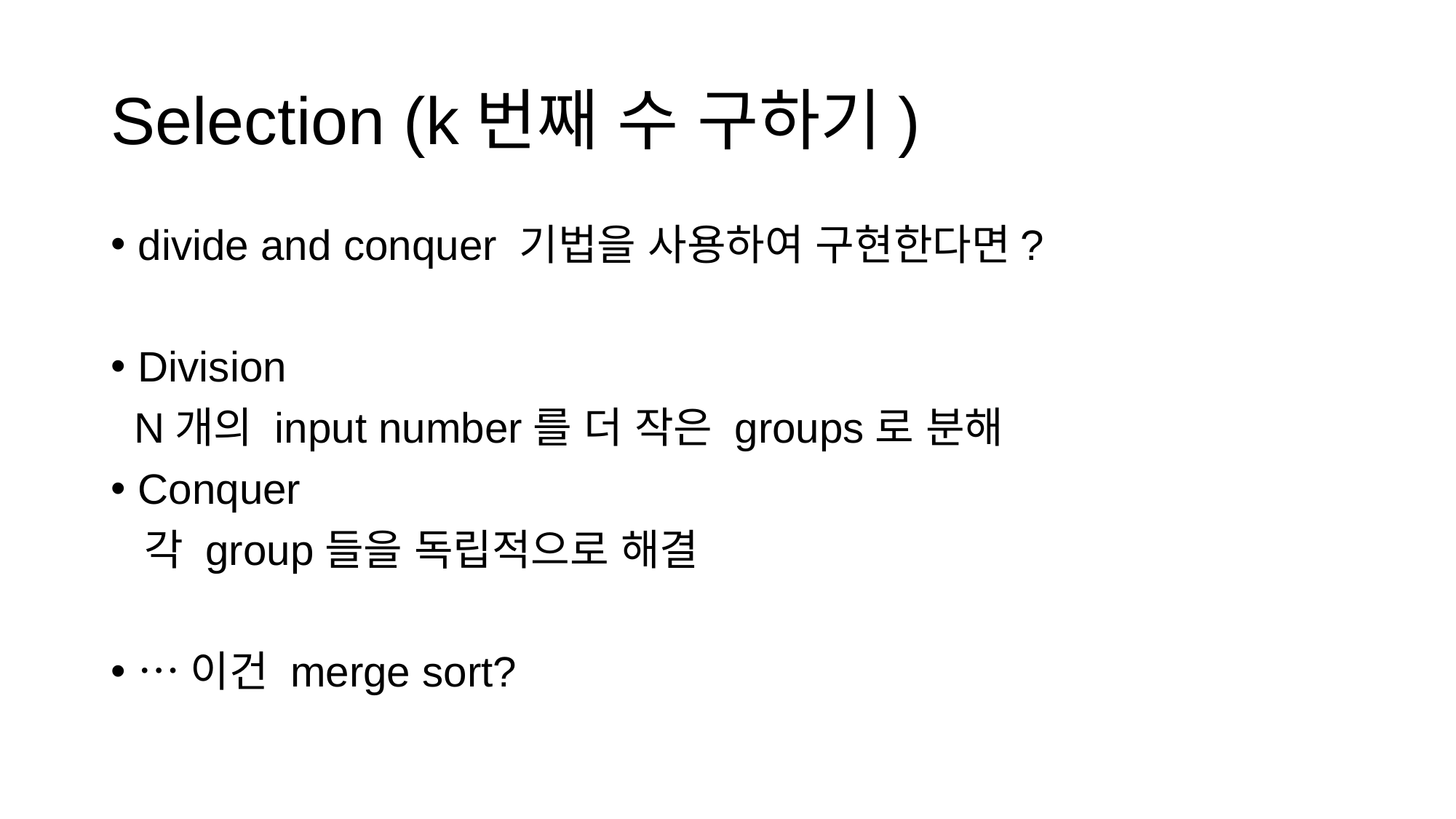

Selection (k번째 수 구하기)
divide and conquer 기법을 사용하여 구현한다면?

Division
  N개의 input number를 더 작은 groups로 분해
Conquer
  각 group들을 독립적으로 해결

…이건 merge sort?